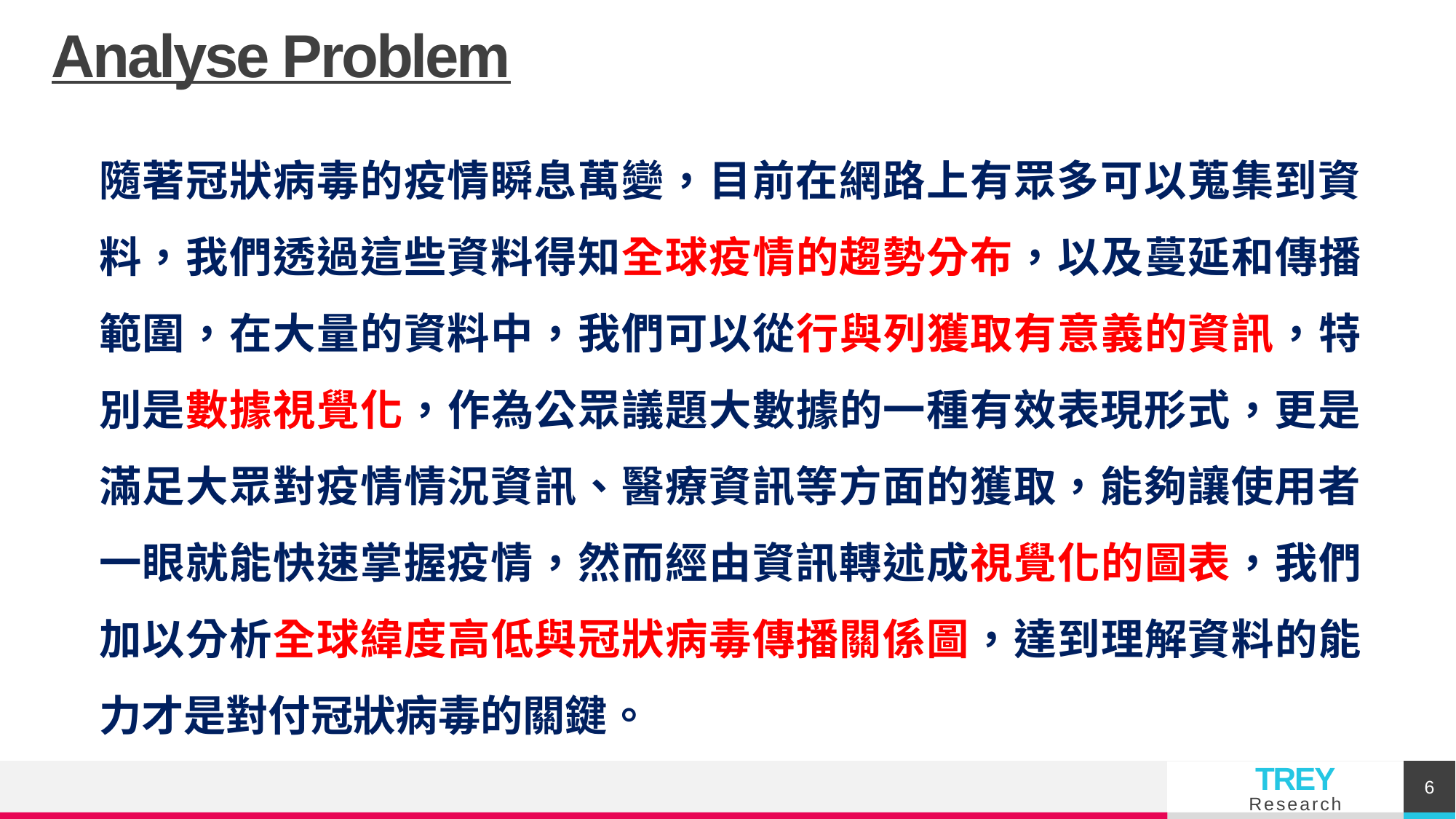

# Analyse Problem
隨著冠狀病毒的疫情瞬息萬變，目前在網路上有眾多可以蒐集到資料，我們透過這些資料得知全球疫情的趨勢分布，以及蔓延和傳播範圍，在大量的資料中，我們可以從行與列獲取有意義的資訊，特別是數據視覺化，作為公眾議題大數據的一種有效表現形式，更是滿足大眾對疫情情況資訊、醫療資訊等方面的獲取，能夠讓使用者一眼就能快速掌握疫情，然而經由資訊轉述成視覺化的圖表，我們加以分析全球緯度高低與冠狀病毒傳播關係圖，達到理解資料的能力才是對付冠狀病毒的關鍵。
6